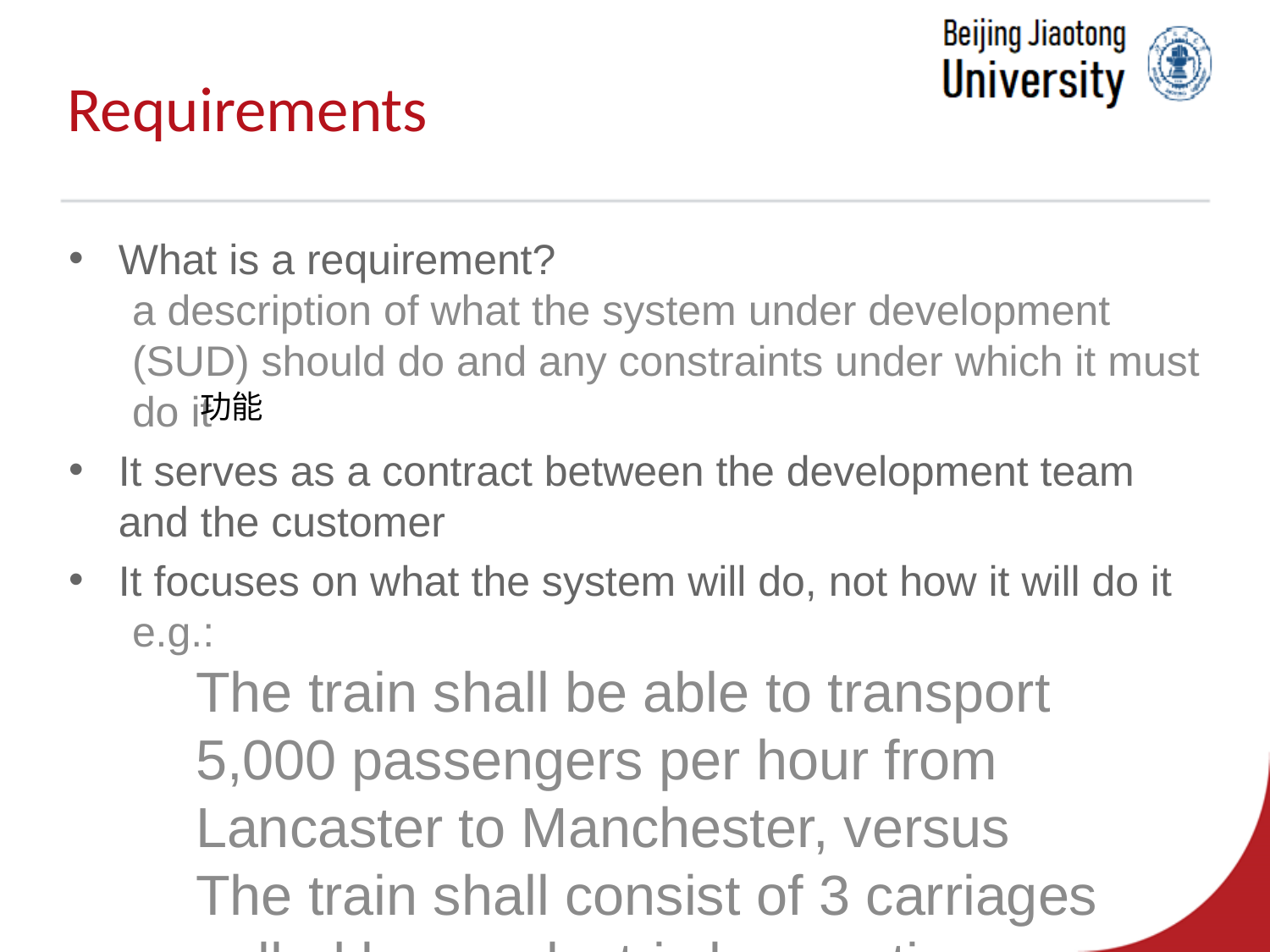

# Requirements
What is a requirement?
a description of what the system under development (SUD) should do and any constraints under which it must do it
It serves as a contract between the development team and the customer
It focuses on what the system will do, not how it will do it
e.g.:
The train shall be able to transport 5,000 passengers per hour from Lancaster to Manchester, versus
The train shall consist of 3 carriages pulled by an electric locomotive
 Should be written at a level that the customer understands

功能